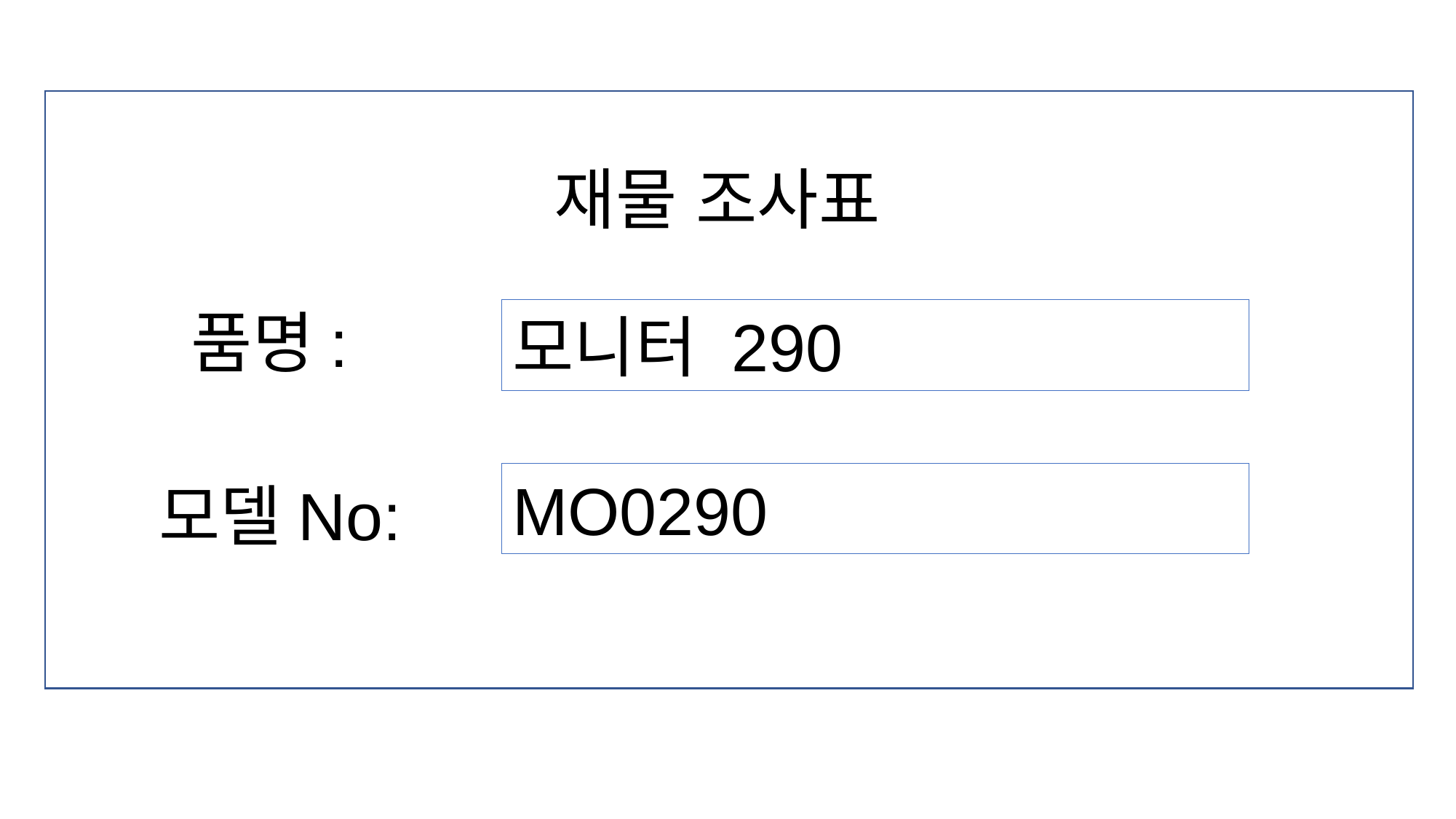

재물 조사표
품명:
모니터 290
MO0290
모델No: